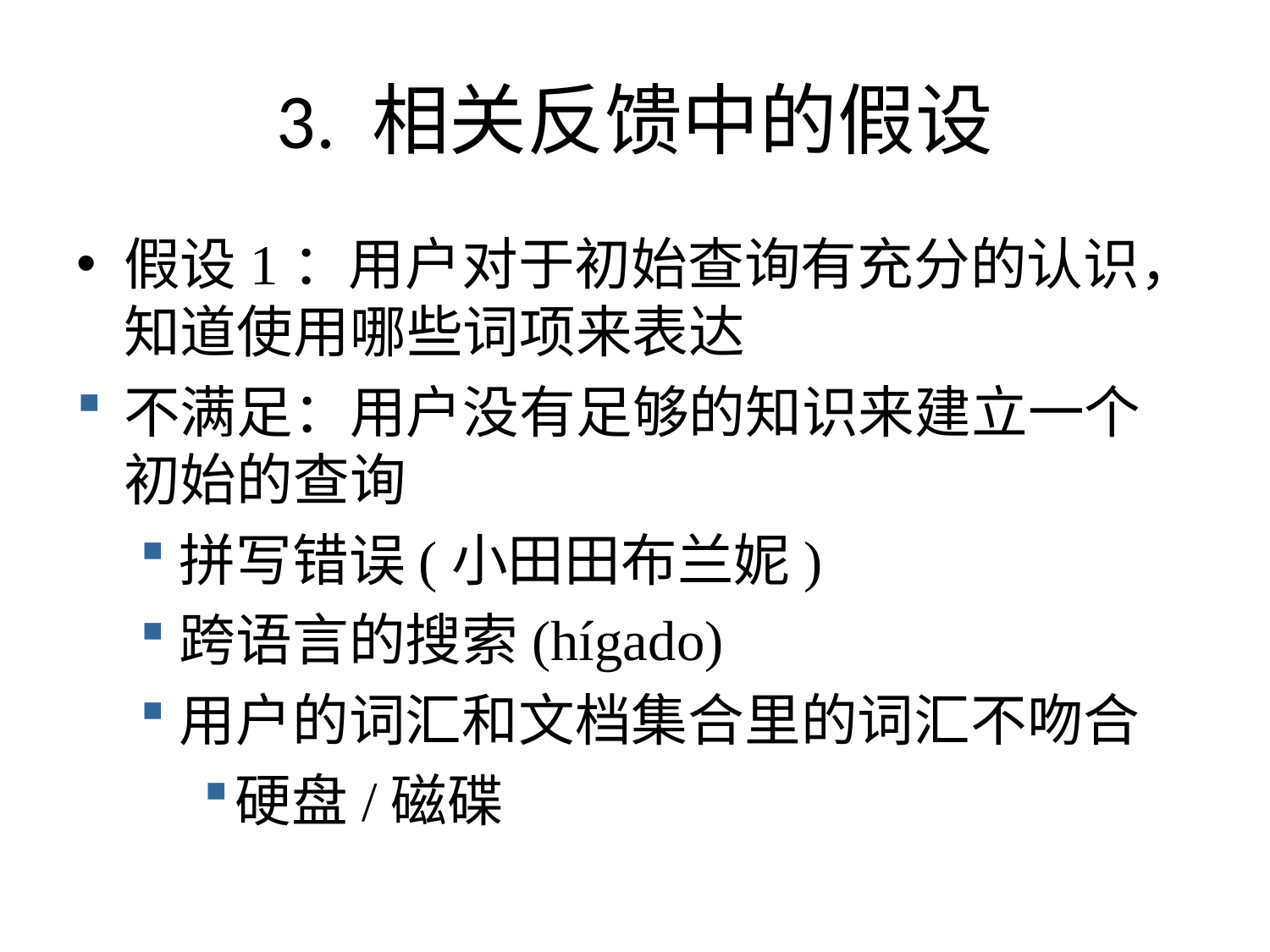

# 3. 相关反馈中的假设
假设1：用户对于初始查询有充分的认识，知道使用哪些词项来表达
不满足：用户没有足够的知识来建立一个初始的查询
拼写错误(小田田布兰妮)
跨语言的搜索(hígado)
用户的词汇和文档集合里的词汇不吻合
硬盘/磁碟